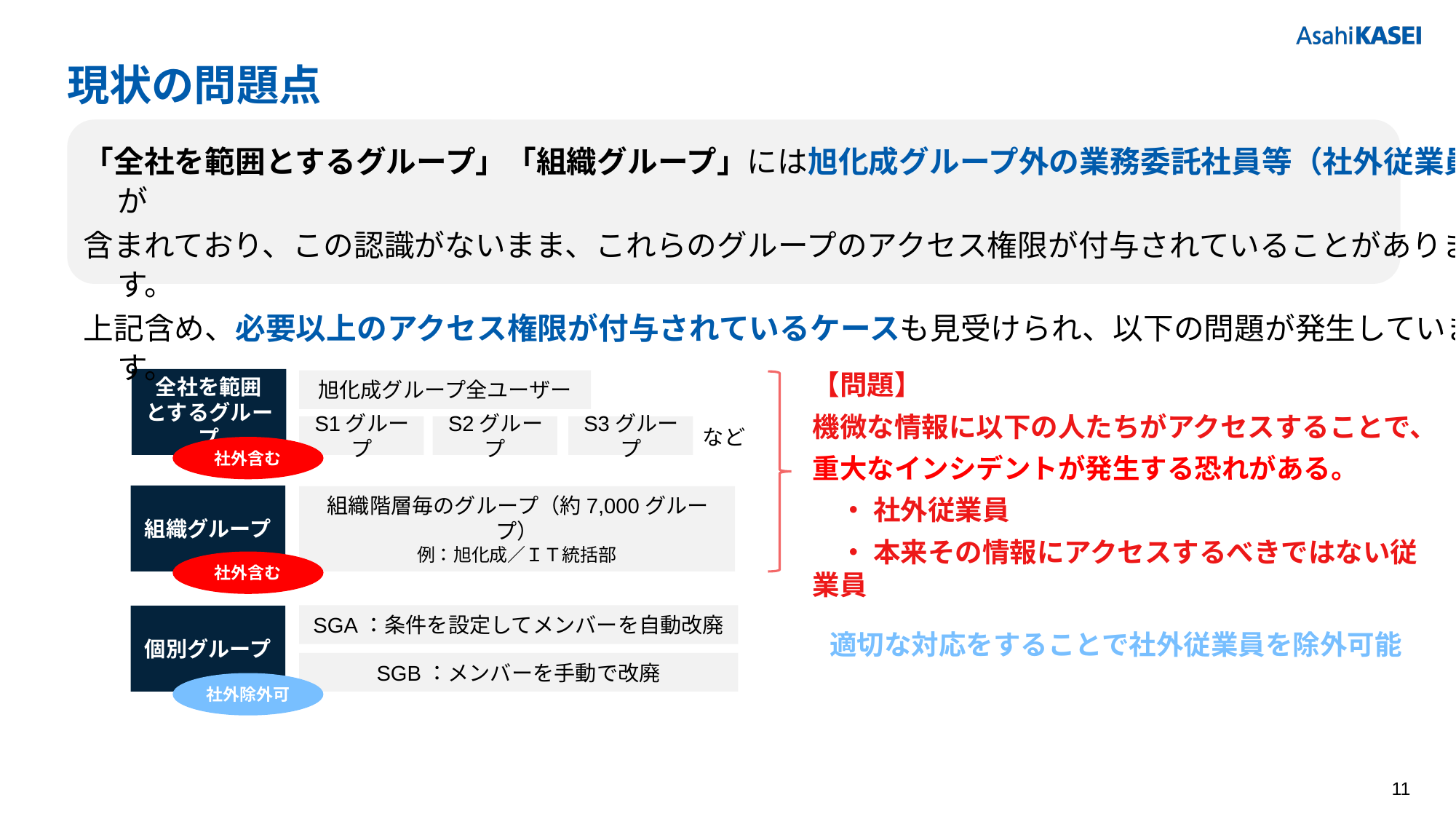

現状の問題点

「全社を範囲とするグループ」「組織グループ」には旭化成グループ外の業務委託社員等（社外従業員）が
含まれており、この認識がないまま、これらのグループのアクセス権限が付与されていることがあります。
上記含め、必要以上のアクセス権限が付与されているケースも見受けられ、以下の問題が発生しています。

【問題】
機微な情報に以下の人たちがアクセスすることで、
重大なインシデントが発生する恐れがある。
　・ 社外従業員
　・ 本来その情報にアクセスするべきではない従業員
全社を範囲
とするグループ
旭化成グループ全ユーザー

S1グループ
S2グループ
S3グループ
など
社外含む
組織グループ
組織階層毎のグループ（約7,000グループ）
例：旭化成／ＩＴ統括部
社外含む
SGA：条件を設定してメンバーを自動改廃
個別グループ
適切な対応をすることで社外従業員を除外可能
SGB：メンバーを手動で改廃
社外除外可
11